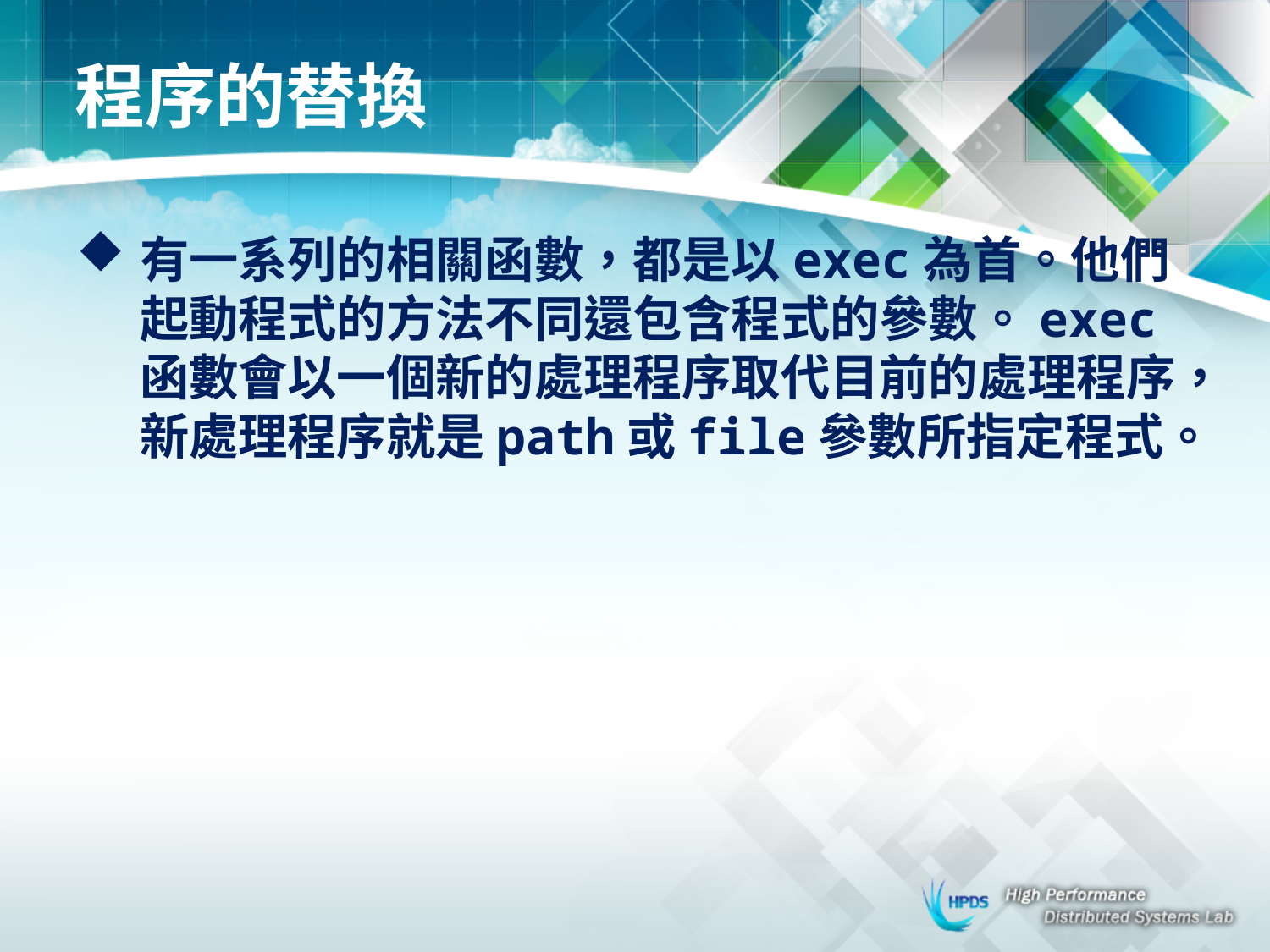

# 程序的替換
有一系列的相關函數，都是以exec為首。他們起動程式的方法不同還包含程式的參數。exec函數會以一個新的處理程序取代目前的處理程序，新處理程序就是path或file參數所指定程式。